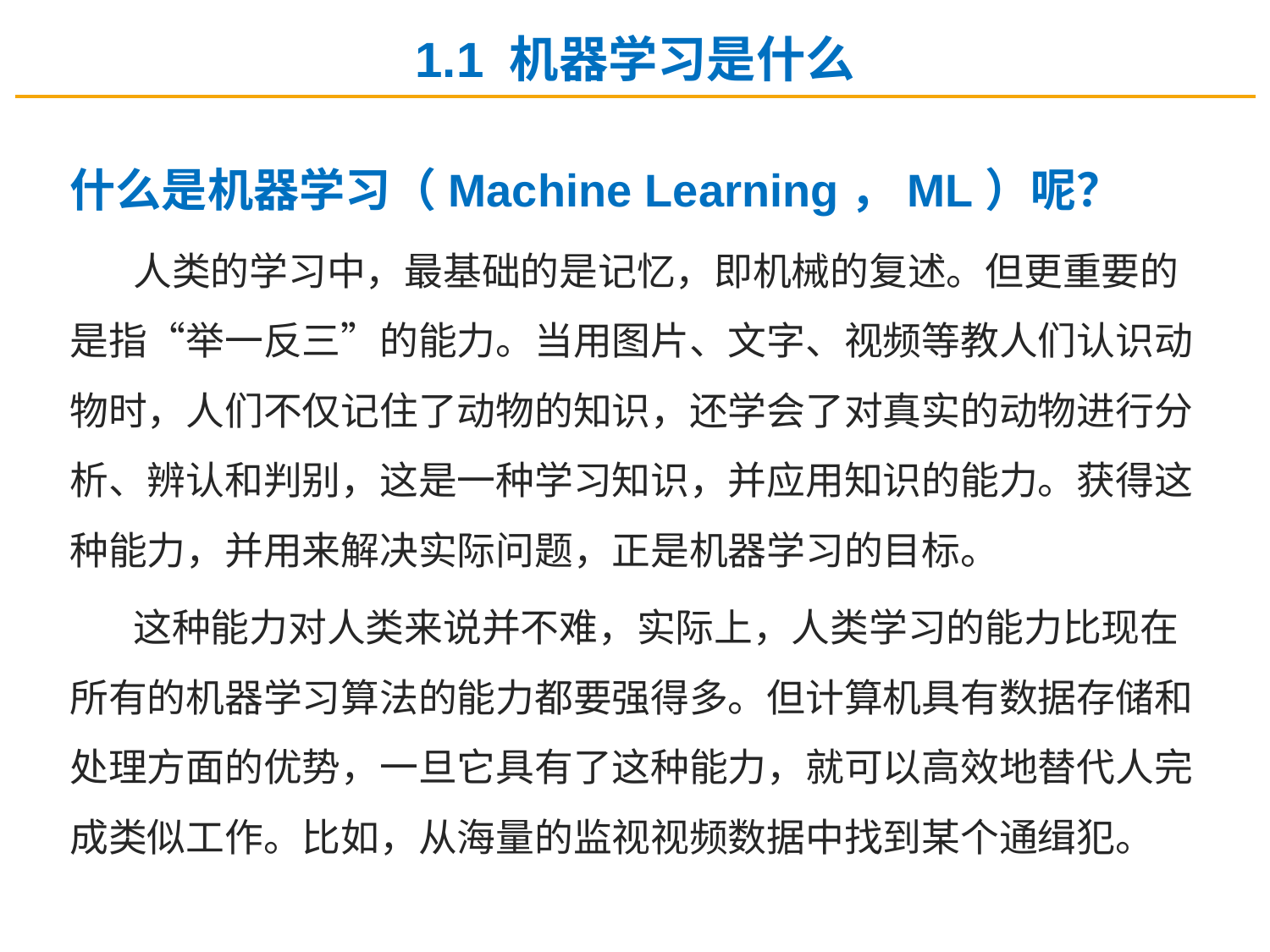

1.1 机器学习是什么
什么是机器学习（Machine Learning，ML）呢？
人类的学习中，最基础的是记忆，即机械的复述。但更重要的是指“举一反三”的能力。当用图片、文字、视频等教人们认识动物时，人们不仅记住了动物的知识，还学会了对真实的动物进行分析、辨认和判别，这是一种学习知识，并应用知识的能力。获得这种能力，并用来解决实际问题，正是机器学习的目标。
这种能力对人类来说并不难，实际上，人类学习的能力比现在所有的机器学习算法的能力都要强得多。但计算机具有数据存储和处理方面的优势，一旦它具有了这种能力，就可以高效地替代人完成类似工作。比如，从海量的监视视频数据中找到某个通缉犯。